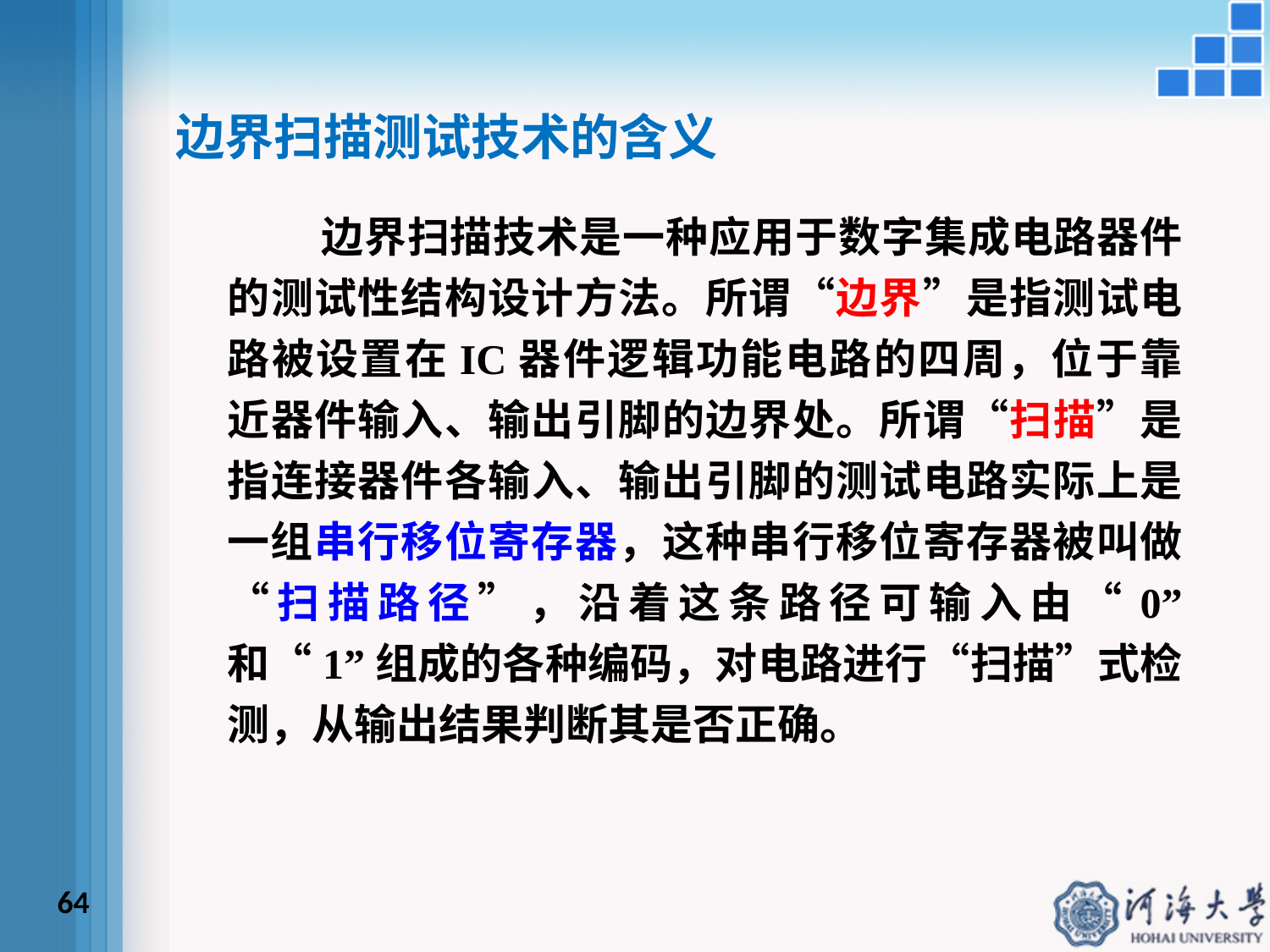

边界扫描测试技术的含义
        边界扫描技术是一种应用于数字集成电路器件的测试性结构设计方法。所谓“边界”是指测试电路被设置在IC器件逻辑功能电路的四周，位于靠近器件输入、输出引脚的边界处。所谓“扫描”是指连接器件各输入、输出引脚的测试电路实际上是一组串行移位寄存器，这种串行移位寄存器被叫做“扫描路径”，沿着这条路径可输入由“0” 和“1”组成的各种编码，对电路进行“扫描”式检测，从输出结果判断其是否正确。
64